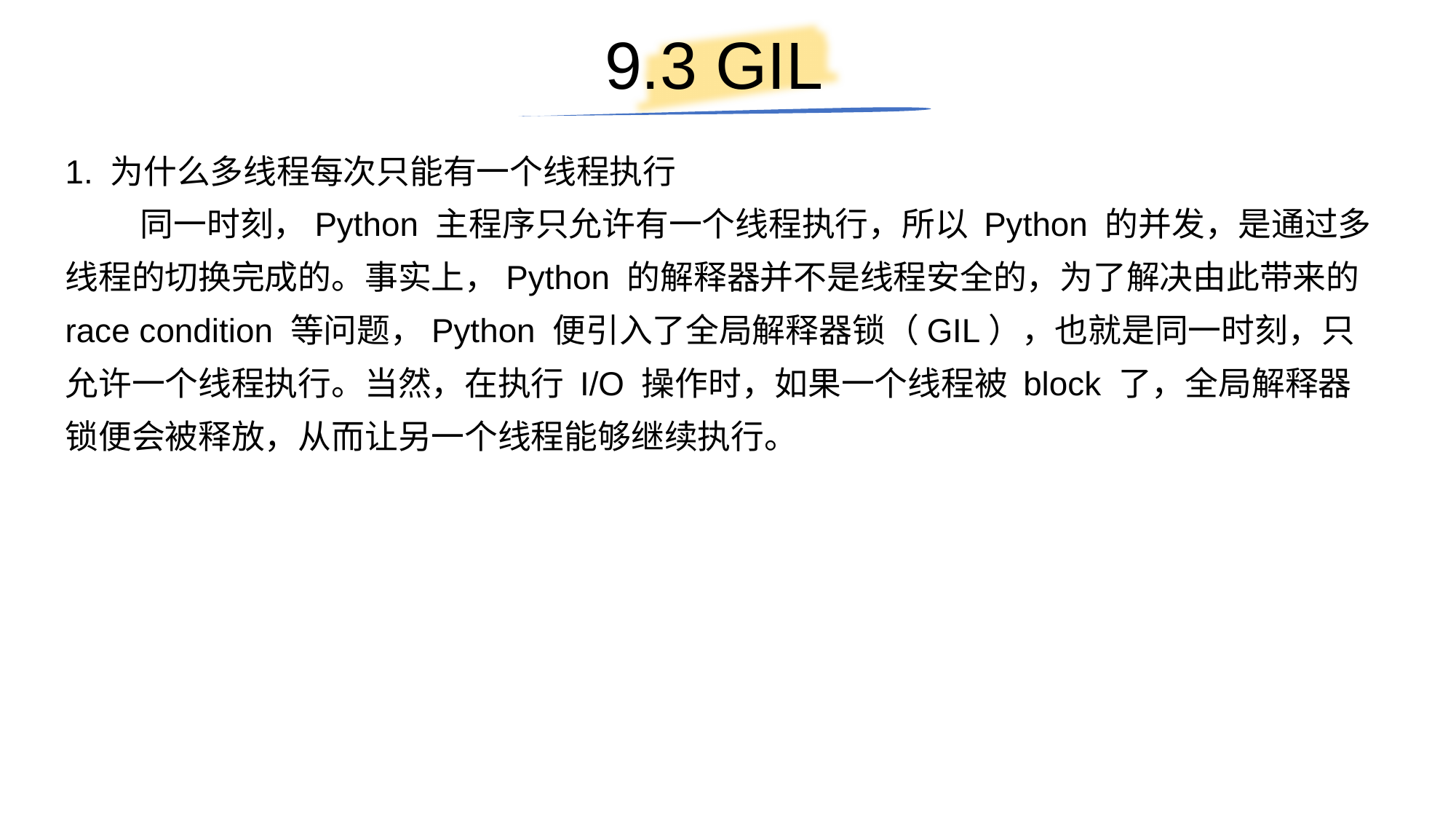

# 9.3 GIL

1. 为什么多线程每次只能有一个线程执行
         同一时刻，Python 主程序只允许有一个线程执行，所以 Python 的并发，是通过多线程的切换完成的。事实上，Python 的解释器并不是线程安全的，为了解决由此带来的 race condition 等问题，Python 便引入了全局解释器锁（GIL），也就是同一时刻，只允许一个线程执行。当然，在执行 I/O 操作时，如果一个线程被 block 了，全局解释器锁便会被释放，从而让另一个线程能够继续执行。